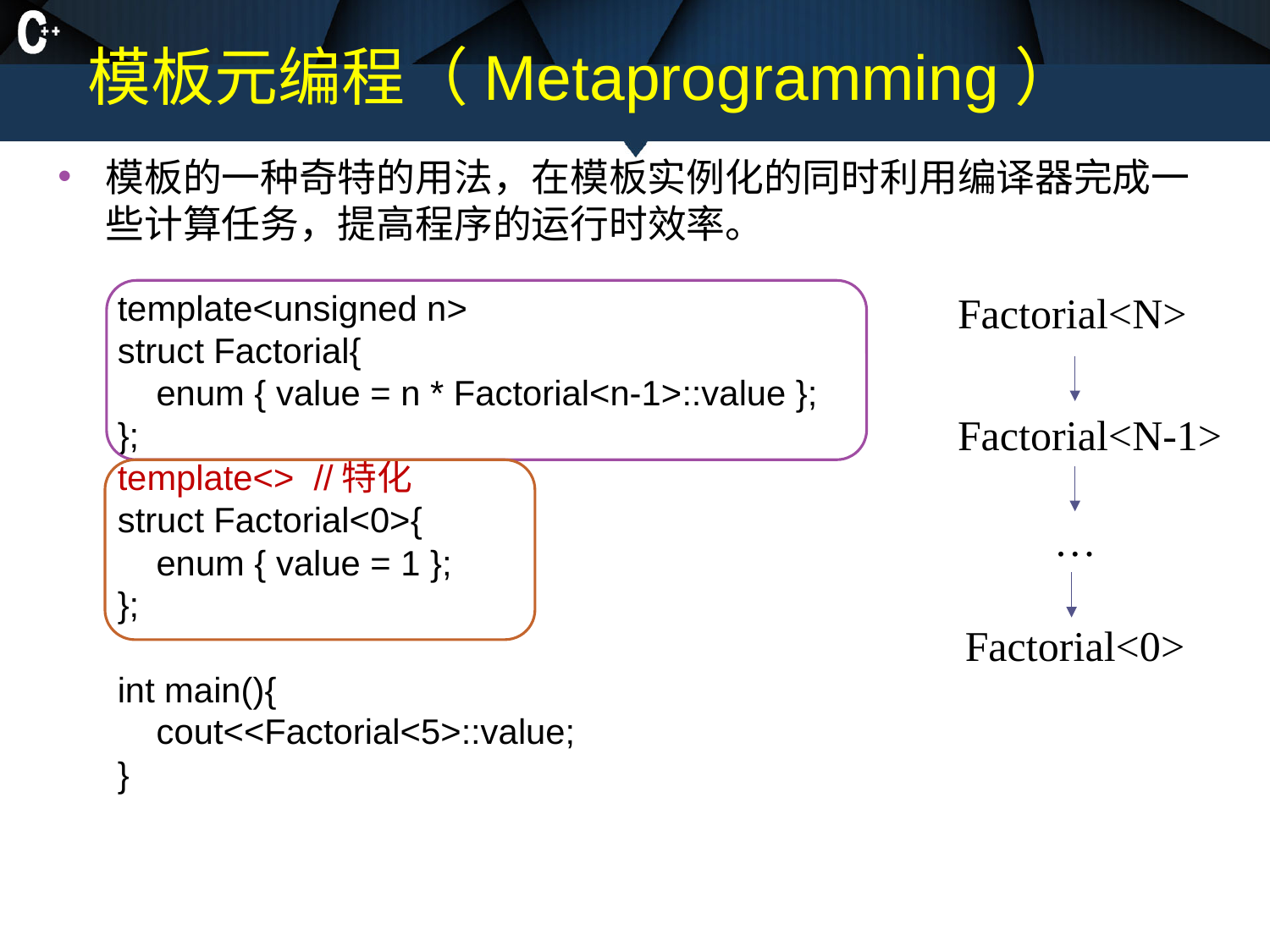

# 模板元编程（Metaprogramming）
模板的一种奇特的用法，在模板实例化的同时利用编译器完成一些计算任务，提高程序的运行时效率。

template<unsigned n>
struct Factorial{
    enum { value = n * Factorial<n-1>::value };
};
template<>  //特化
struct Factorial<0>{
    enum { value = 1 };
};

int main(){
    cout<<Factorial<5>::value;
}
Factorial<N>
Factorial<N-1>
…
Factorial<0>